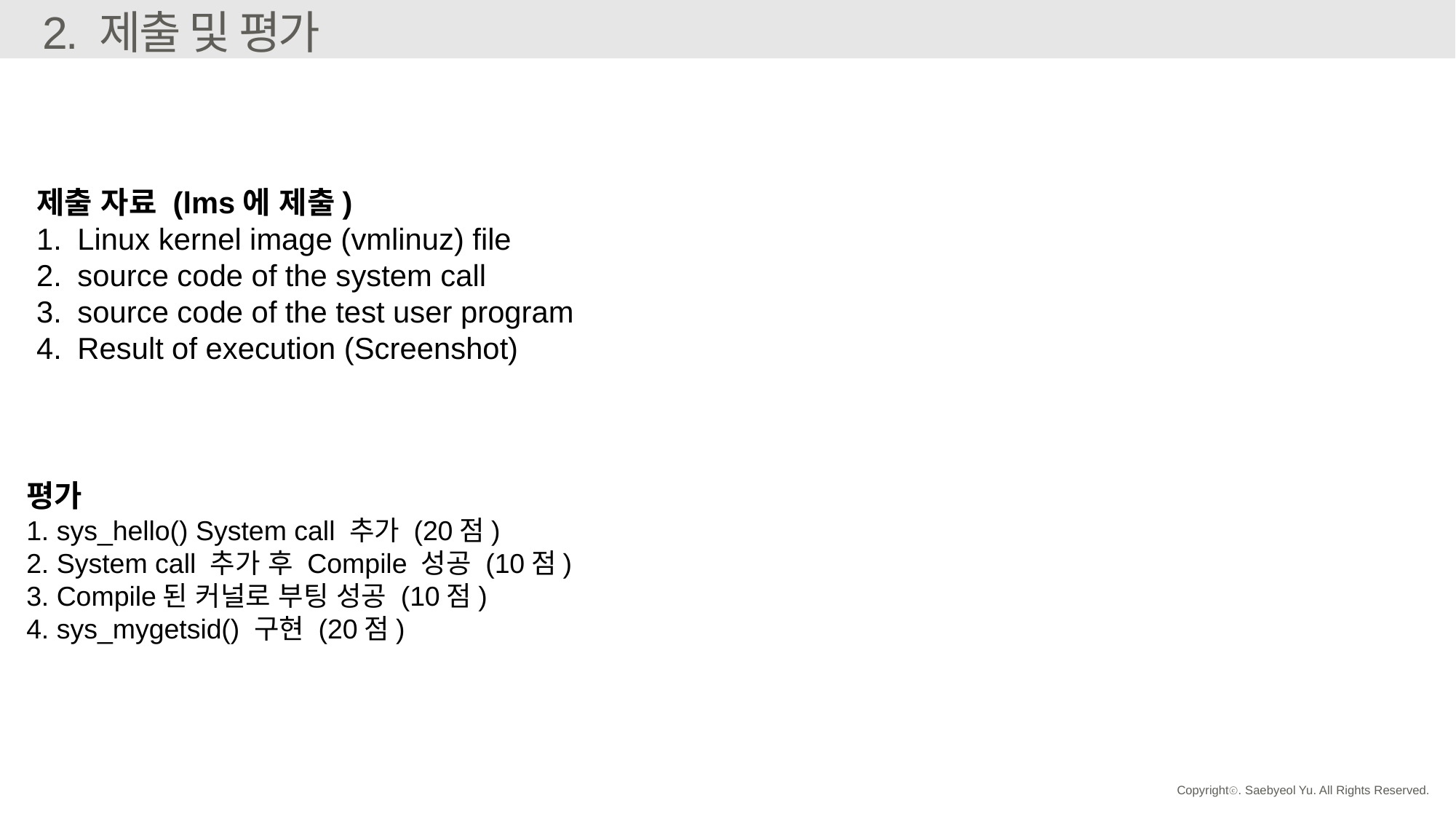

2. 제출 및 평가
제출 자료 (lms에 제출)
Linux kernel image (vmlinuz) file
source code of the system call
source code of the test user program
Result of execution (Screenshot)

평가
1. sys_hello() System call 추가 (20점)
2. System call 추가 후 Compile 성공 (10점)
3. Compile된 커널로 부팅 성공 (10점)
4. sys_mygetsid() 구현 (20점)